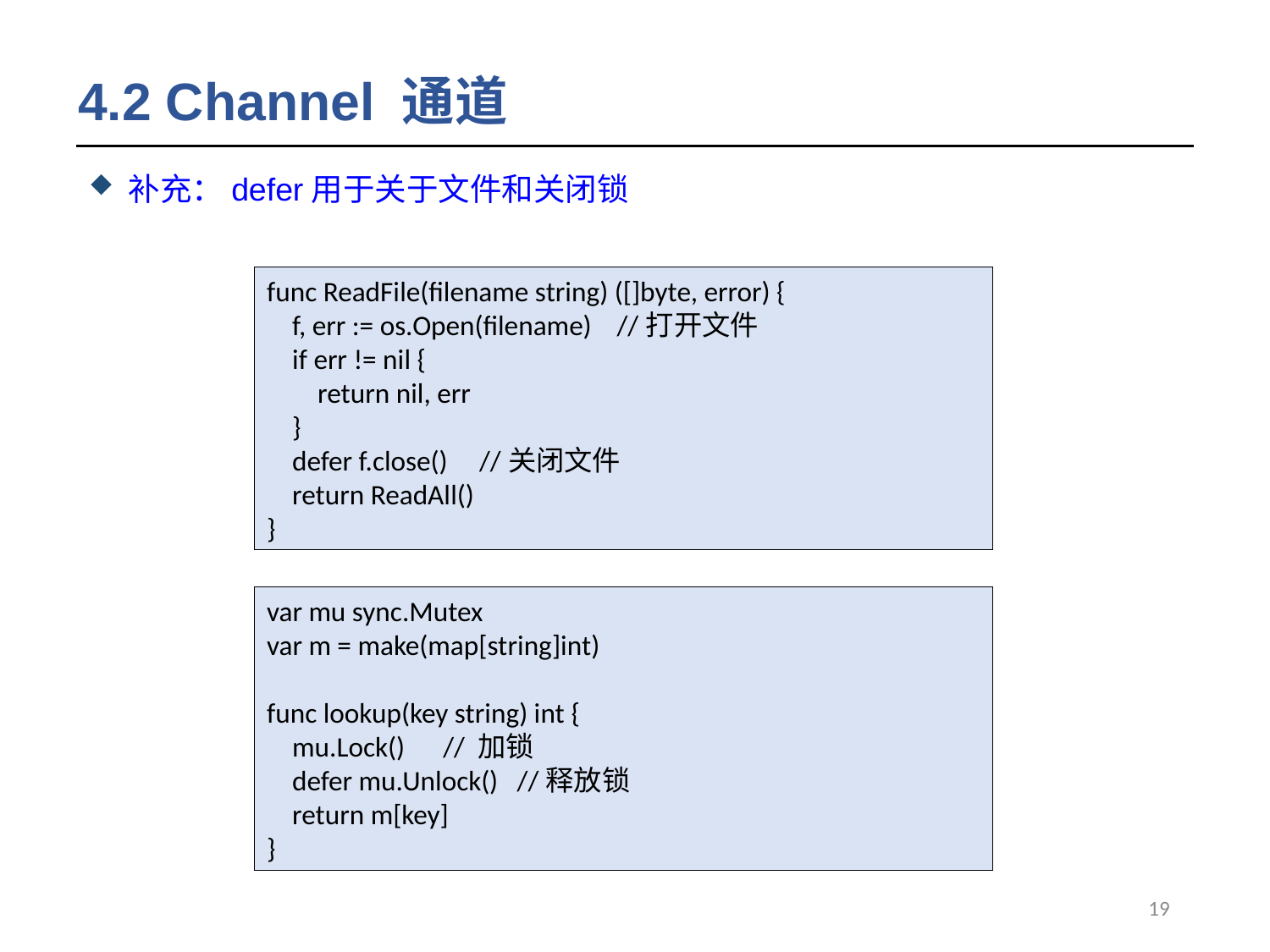

# 4.2 Channel 通道
补充：defer用于关于文件和关闭锁
func ReadFile(filename string) ([]byte, error) {
    f, err := os.Open(filename)    //打开文件
    if err != nil {
        return nil, err
    }
    defer f.close()     //关闭文件
    return ReadAll()
}
var mu sync.Mutex
var m = make(map[string]int)

func lookup(key string) int {
    mu.Lock()      // 加锁
    defer mu.Unlock()   //释放锁
    return m[key]
}

19